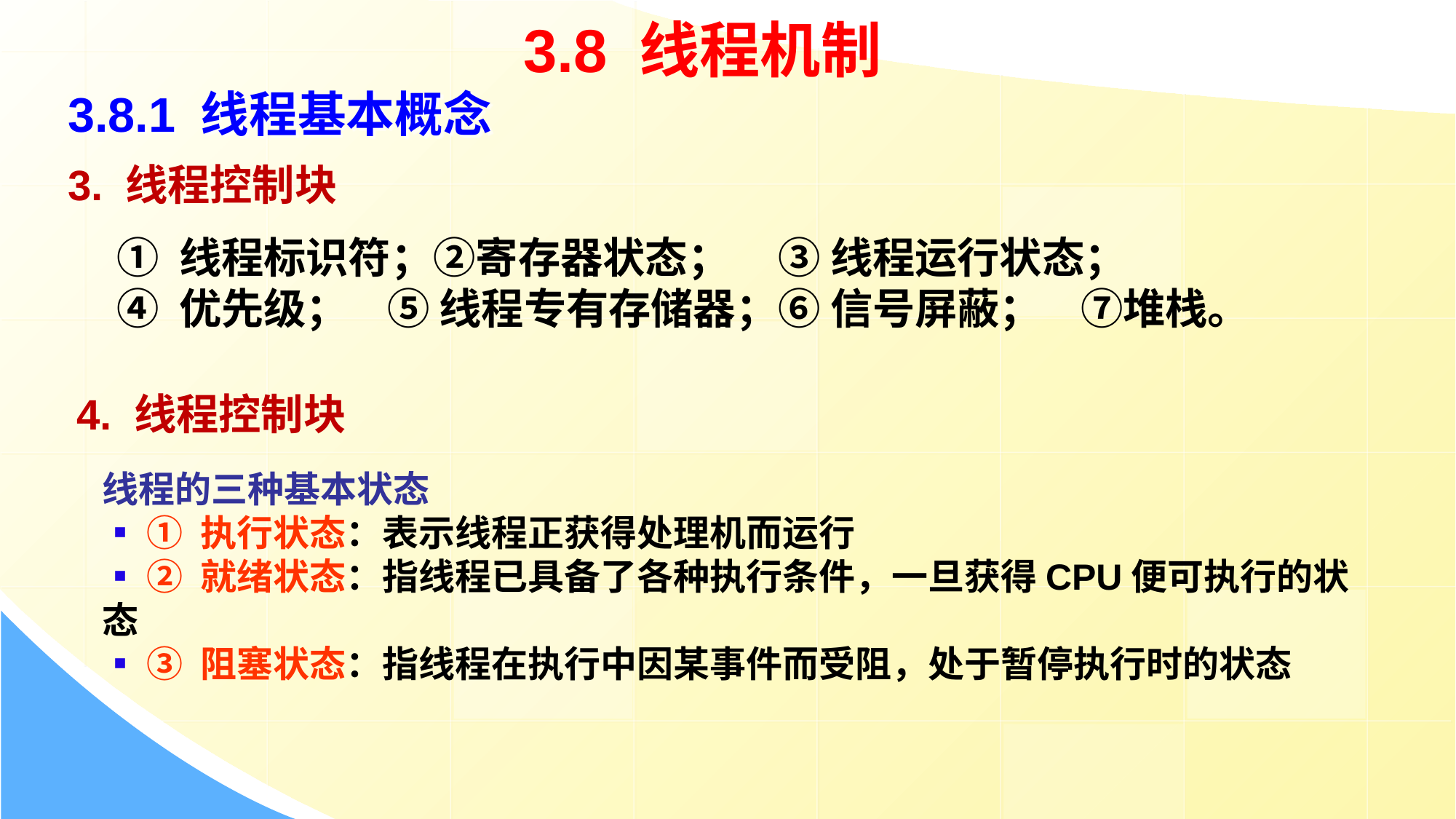

3.8 线程机制
3.8.1 线程基本概念
3. 线程控制块
① 线程标识符；②寄存器状态；     ③ 线程运行状态；
④ 优先级；    ⑤ 线程专有存储器；⑥ 信号屏蔽；    ⑦堆栈。
4. 线程控制块
线程的三种基本状态
▪ ① 执行状态：表示线程正获得处理机而运行
▪ ② 就绪状态：指线程已具备了各种执行条件，一旦获得CPU便可执行的状态
▪ ③ 阻塞状态：指线程在执行中因某事件而受阻，处于暂停执行时的状态